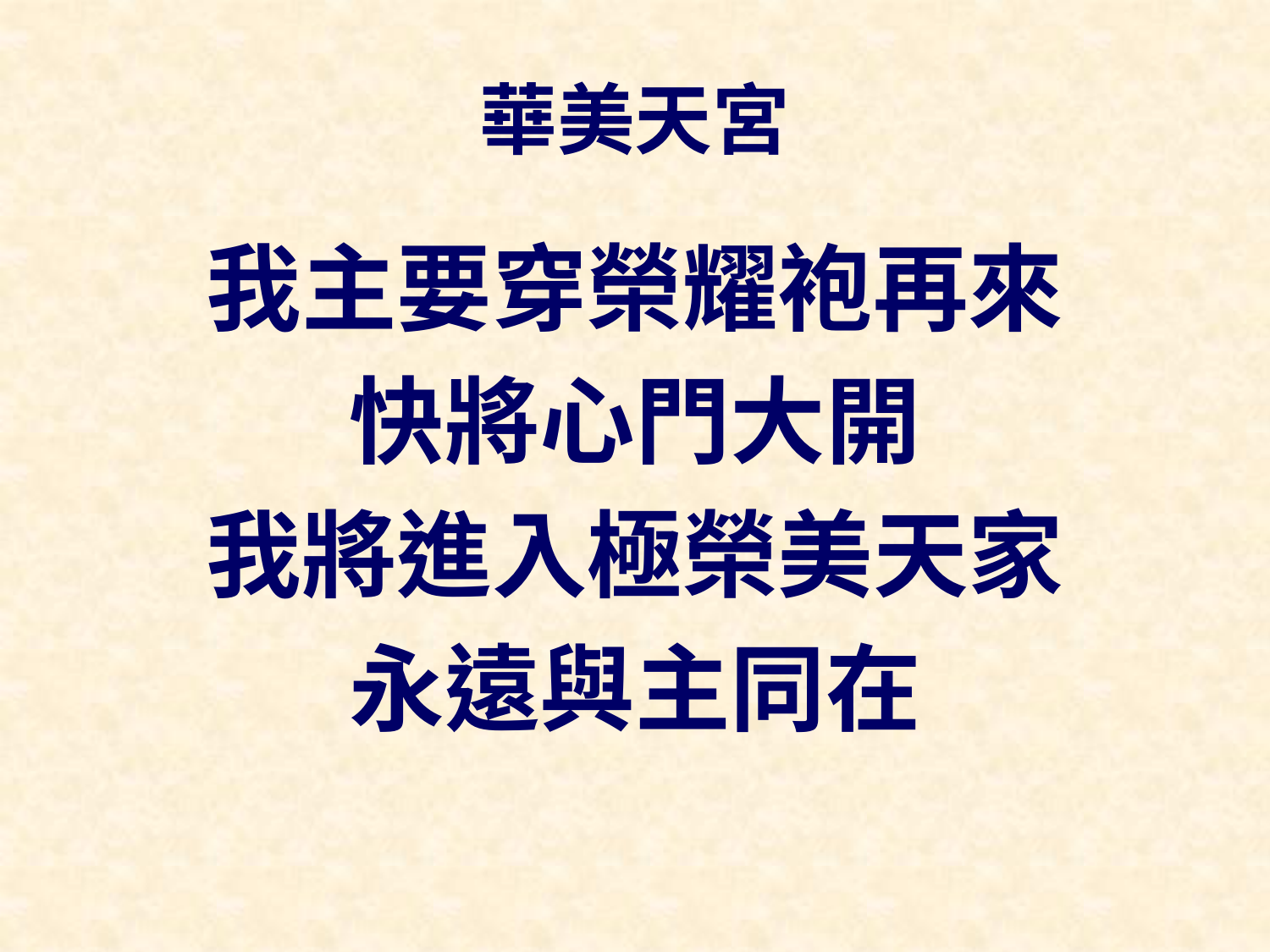

# 華美天宮
我主要穿榮耀袍再來
快將心門大開
我將進入極榮美天家
永遠與主同在